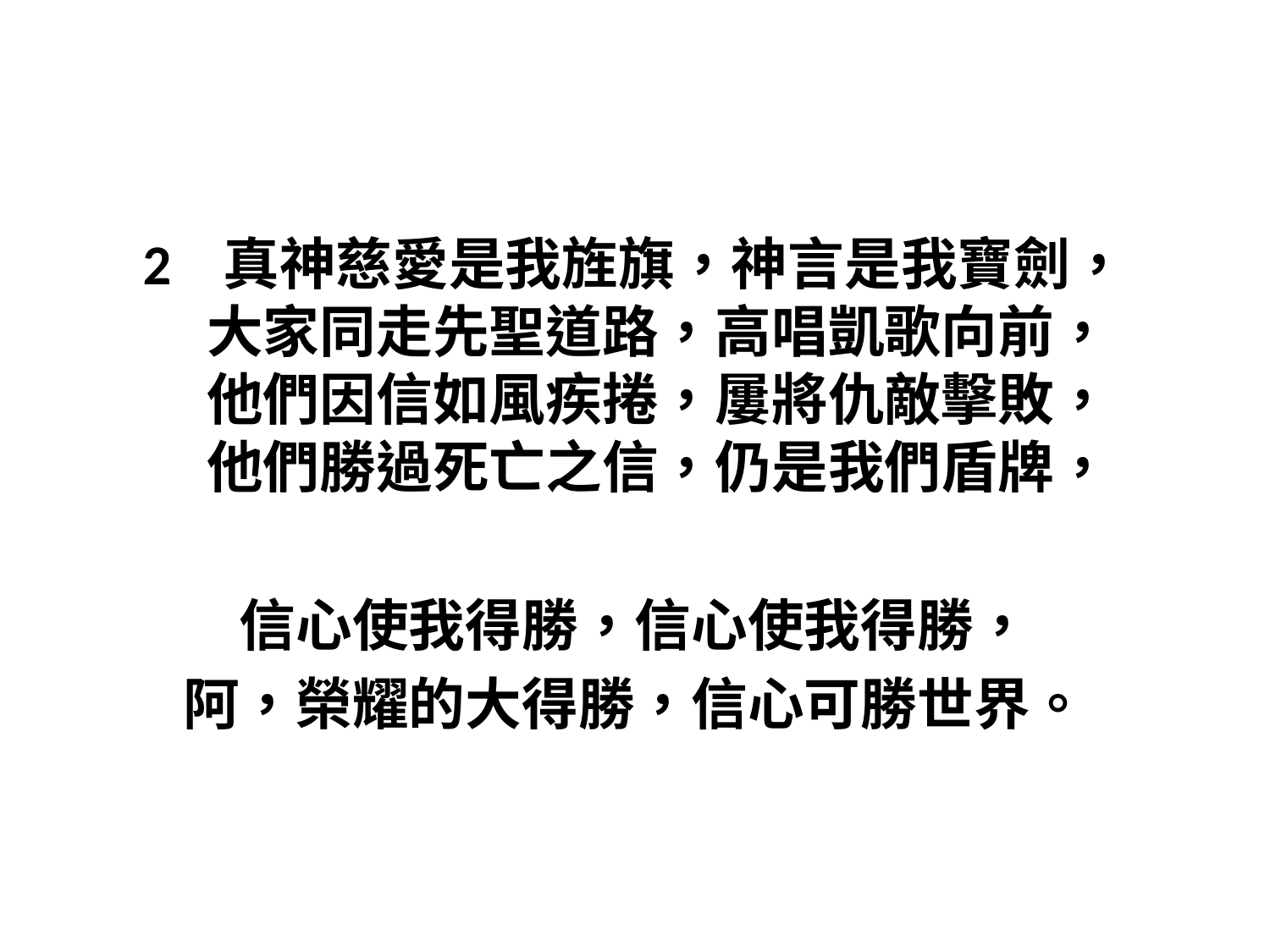

#
2   真神慈愛是我旌旗，神言是我寶劍，
大家同走先聖道路，高唱凱歌向前，
他們因信如風疾捲，屢將仇敵擊敗，
他們勝過死亡之信，仍是我們盾牌，

信心使我得勝，信心使我得勝，
阿，榮耀的大得勝，信心可勝世界。